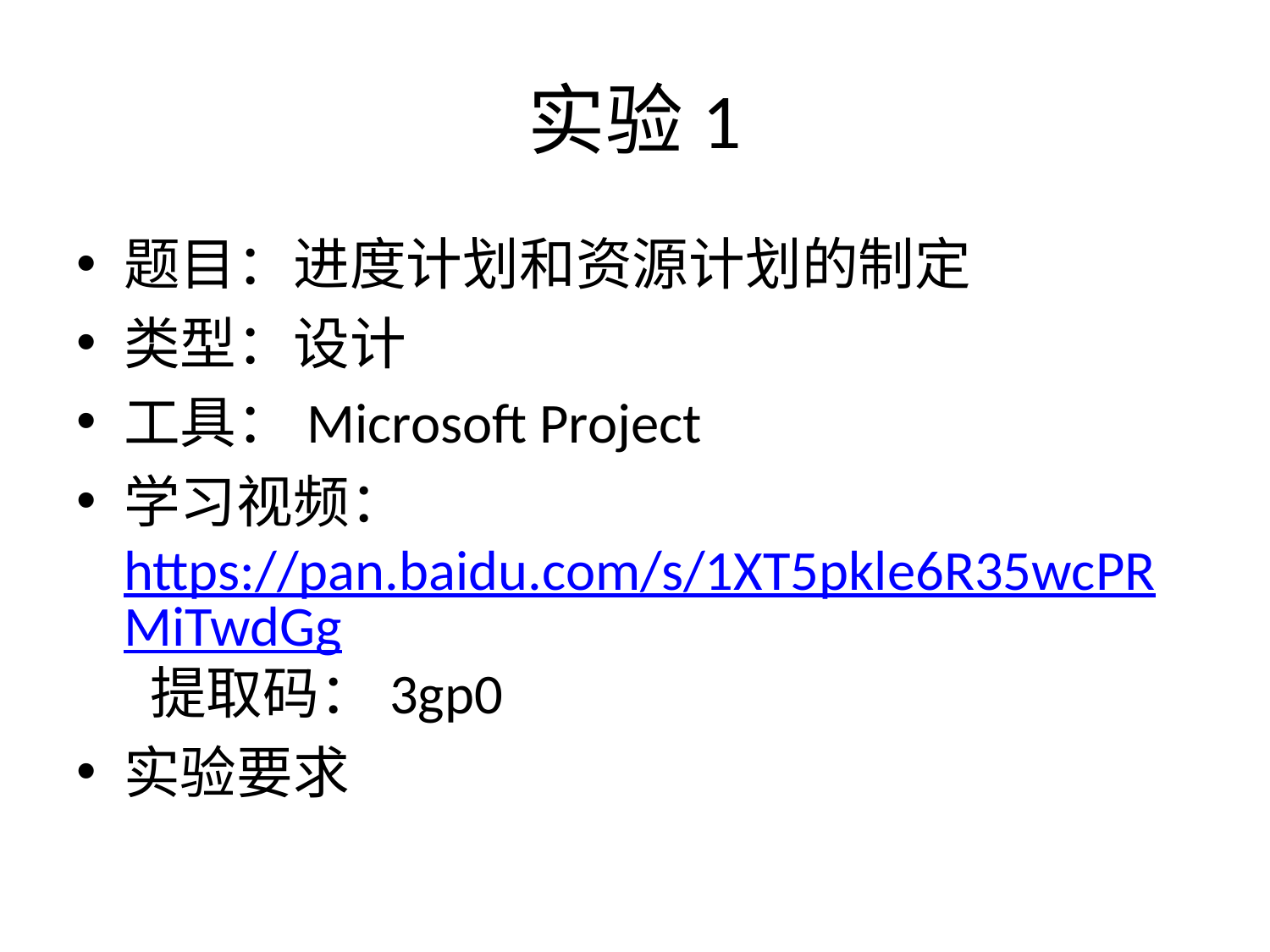

# 实验1
题目：进度计划和资源计划的制定
类型：设计
工具：Microsoft Project
学习视频：https://pan.baidu.com/s/1XT5pkle6R35wcPRMiTwdGg 提取码：3gp0
实验要求